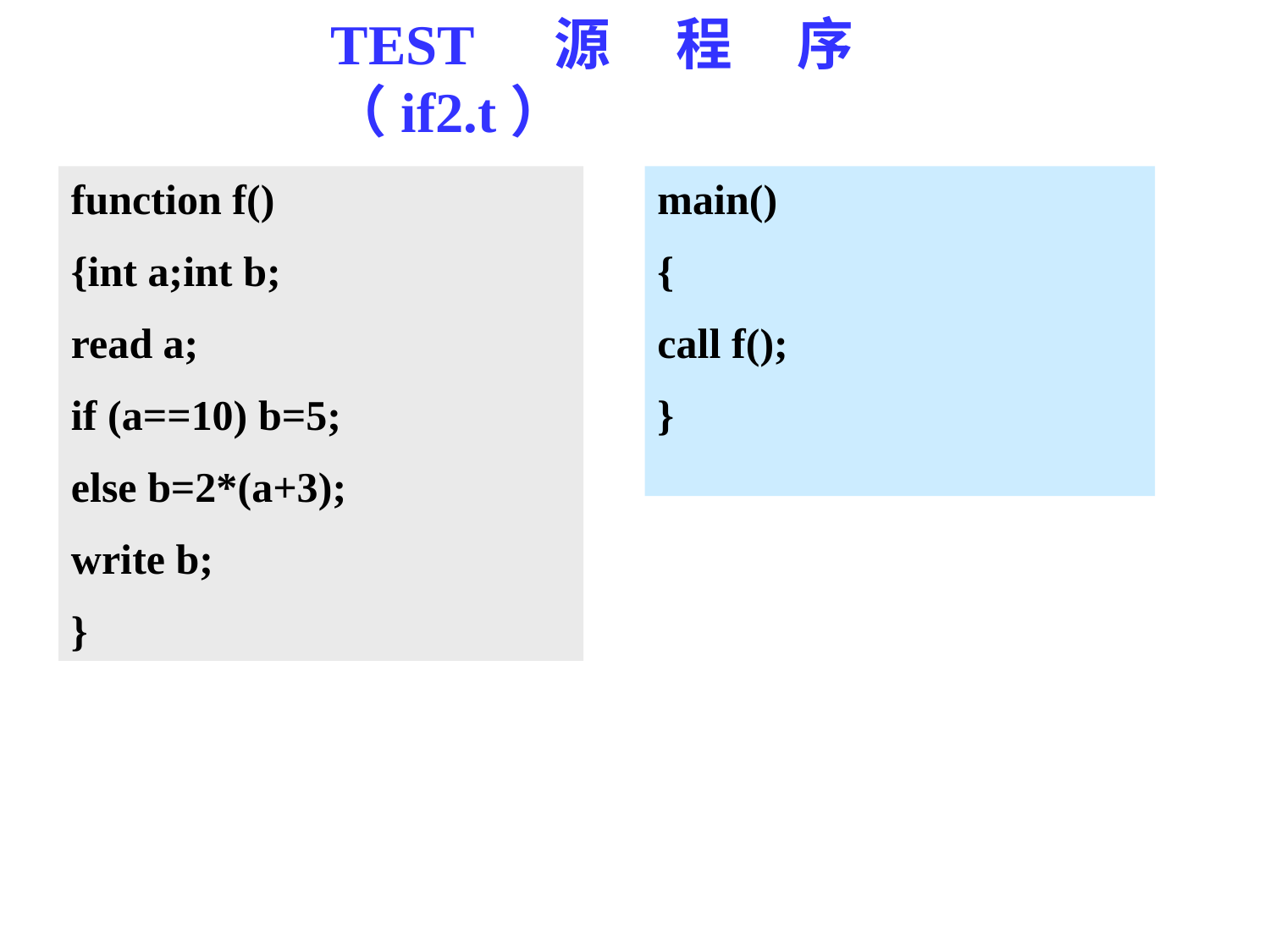

TEST源程序（if2.t）
function f()
{int a;int b;
read a;
if (a==10) b=5;
else b=2*(a+3);
write b;
}
main()
{
call f();
}

2020/10/28
46